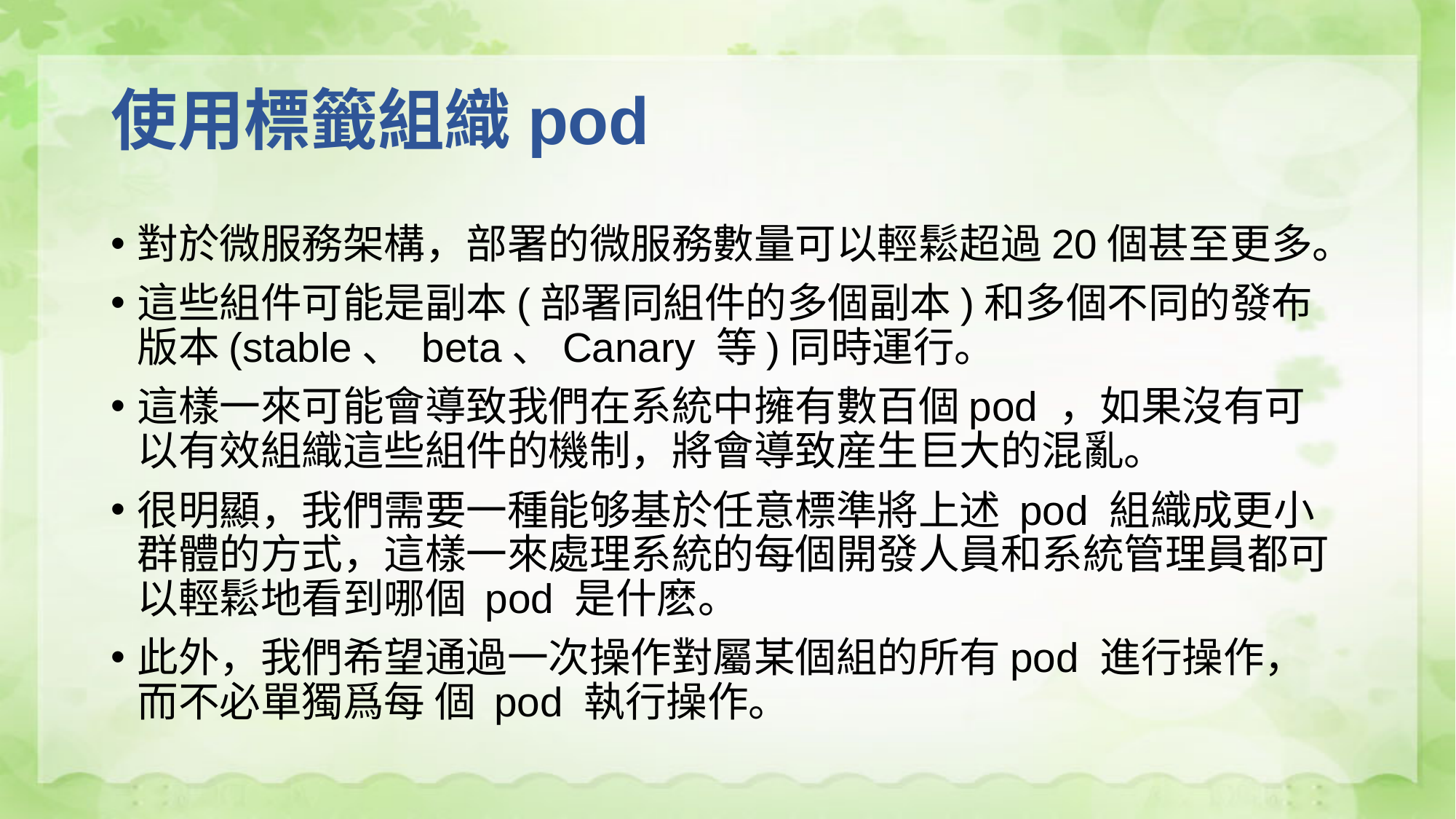

# 使用標籤組織pod
對於微服務架構，部署的微服務數量可以輕鬆超過20個甚至更多。
這些組件可能是副本(部署同組件的多個副本)和多個不同的發布版本(stable、 beta、Canary 等)同時運行。
這樣一來可能會導致我們在系統中擁有數百個pod ，如果沒有可以有效組織這些組件的機制，將會導致産生巨大的混亂。
很明顯，我們需要一種能够基於任意標準將上述 pod 組織成更小群體的方式，這樣一來處理系統的每個開發人員和系統管理員都可以輕鬆地看到哪個 pod 是什麽。
此外，我們希望通過一次操作對屬某個組的所有pod 進行操作，而不必單獨爲每 個 pod 執行操作。